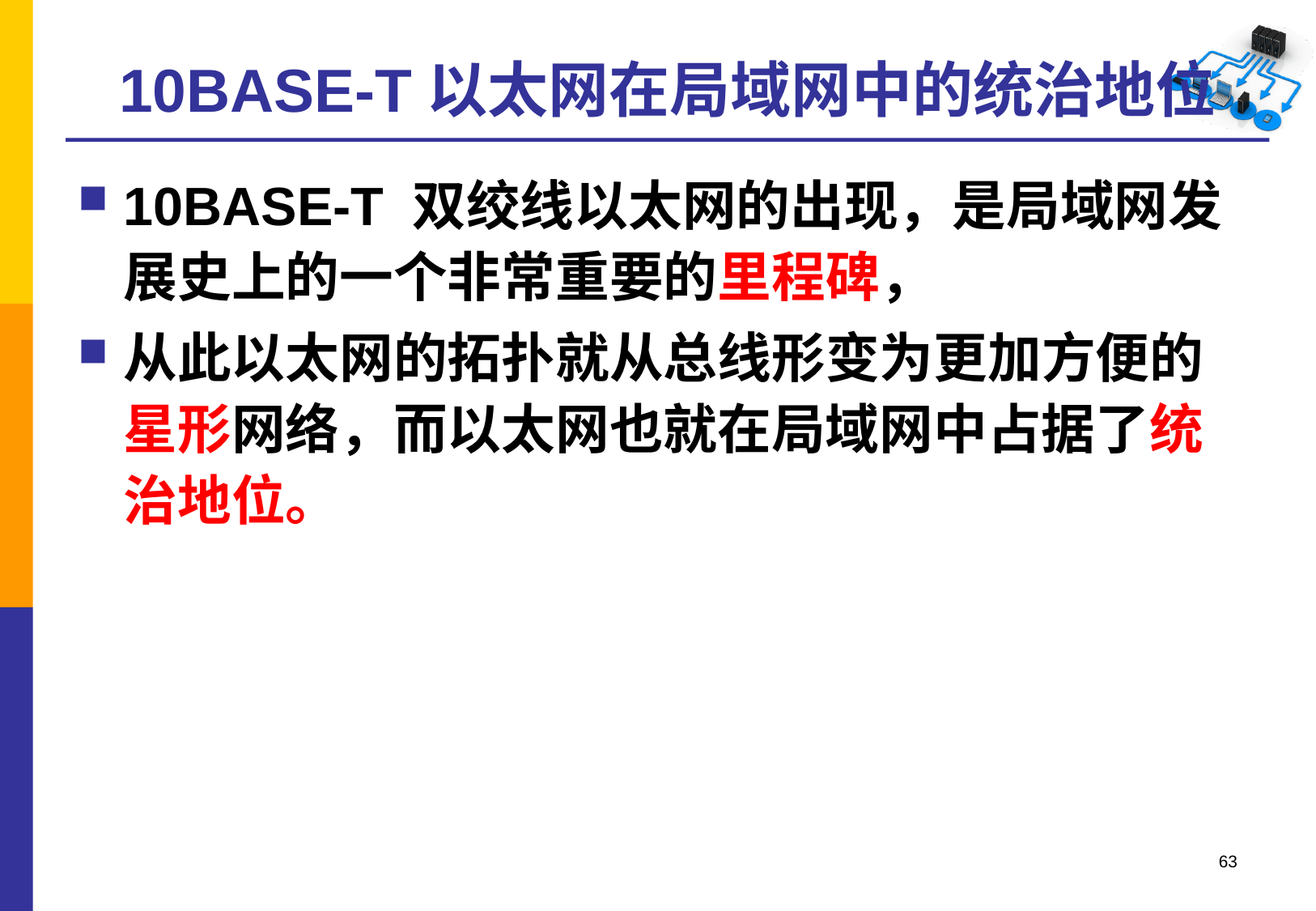

# 10BASE-T以太网在局域网中的统治地位
10BASE-T 双绞线以太网的出现，是局域网发展史上的一个非常重要的里程碑，
从此以太网的拓扑就从总线形变为更加方便的星形网络，而以太网也就在局域网中占据了统治地位。
63